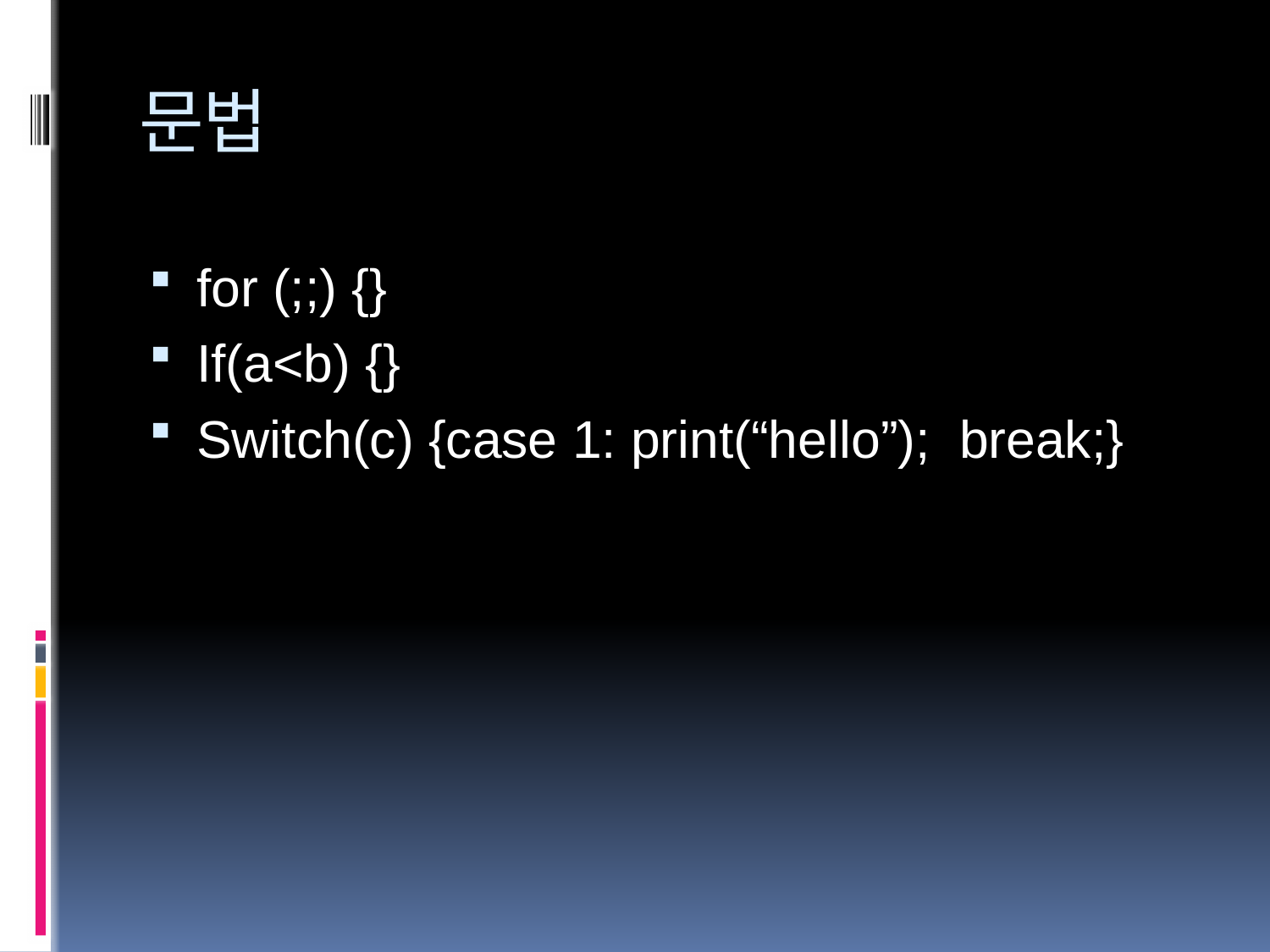

# 문법
for (;;) {}
If(a<b) {}
Switch(c) {case 1: print(“hello”);  break;}